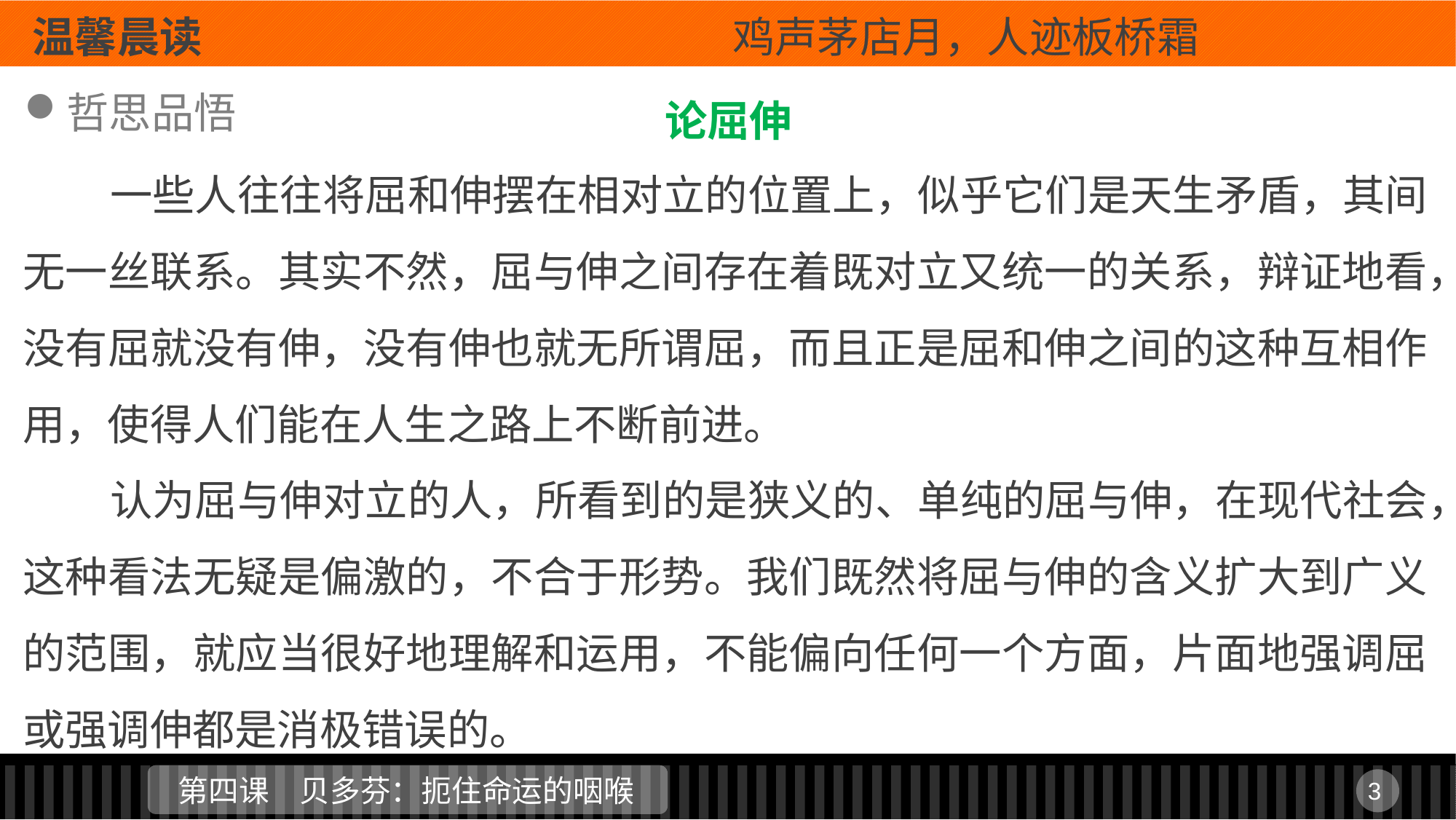

温馨晨读                                                       鸡声茅店月，人迹板桥霜
哲思品悟
论屈伸
        一些人往往将屈和伸摆在相对立的位置上，似乎它们是天生矛盾，其间无一丝联系。其实不然，屈与伸之间存在着既对立又统一的关系，辩证地看，没有屈就没有伸，没有伸也就无所谓屈，而且正是屈和伸之间的这种互相作用，使得人们能在人生之路上不断前进。
        认为屈与伸对立的人，所看到的是狭义的、单纯的屈与伸，在现代社会，这种看法无疑是偏激的，不合于形势。我们既然将屈与伸的含义扩大到广义的范围，就应当很好地理解和运用，不能偏向任何一个方面，片面地强调屈或强调伸都是消极错误的。